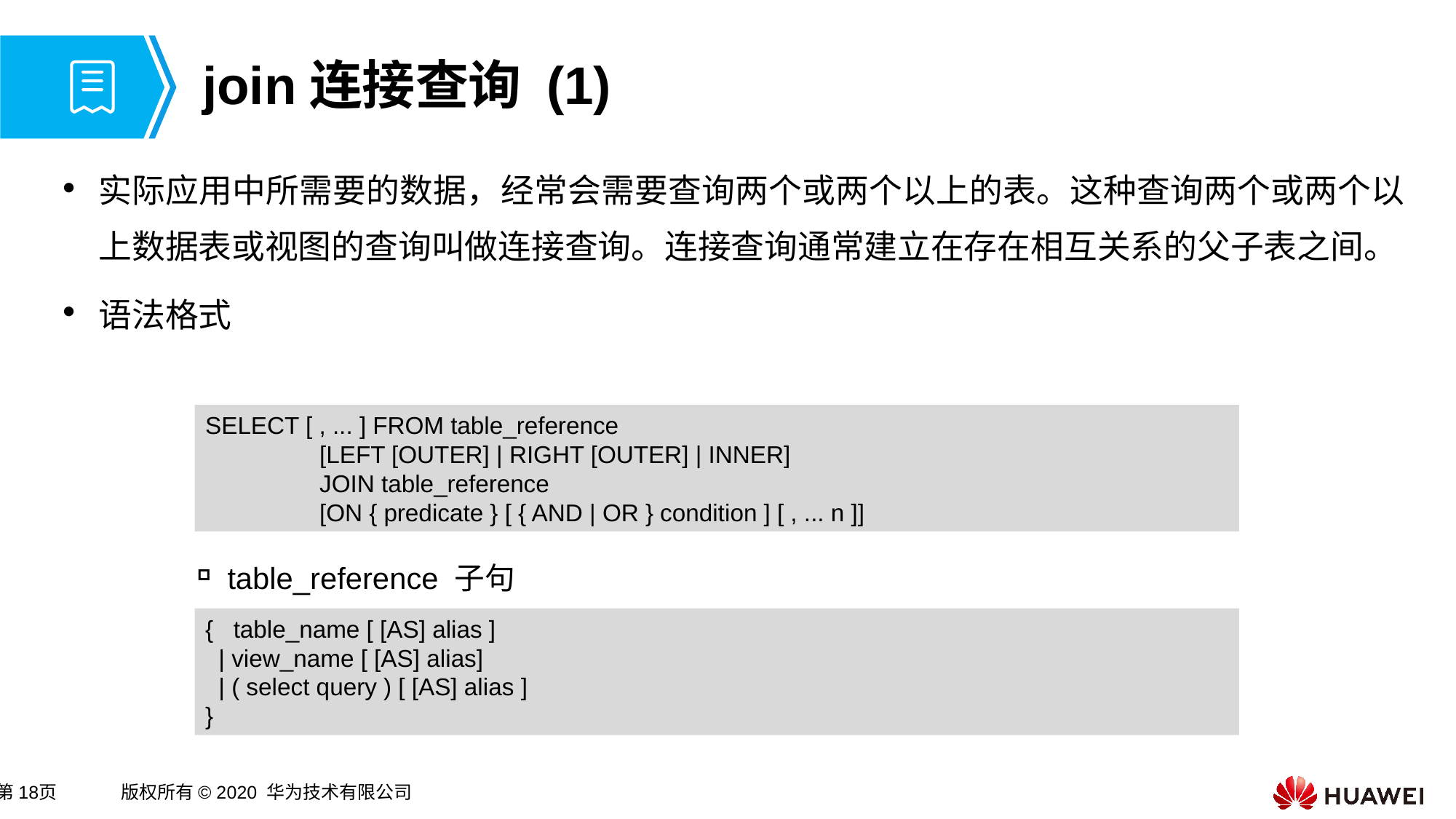

# join连接查询 (1)
实际应用中所需要的数据，经常会需要查询两个或两个以上的表。这种查询两个或两个以上数据表或视图的查询叫做连接查询。连接查询通常建立在存在相互关系的父子表之间。
语法格式
SELECT [ , ... ] FROM table_reference
                 [LEFT [OUTER] | RIGHT [OUTER] | INNER]
                 JOIN table_reference
                 [ON { predicate } [ { AND | OR } condition ] [ , ... n ]]
table_reference 子句
{   table_name [ [AS] alias ]
  | view_name [ [AS] alias]
  | ( select query ) [ [AS] alias ]
}